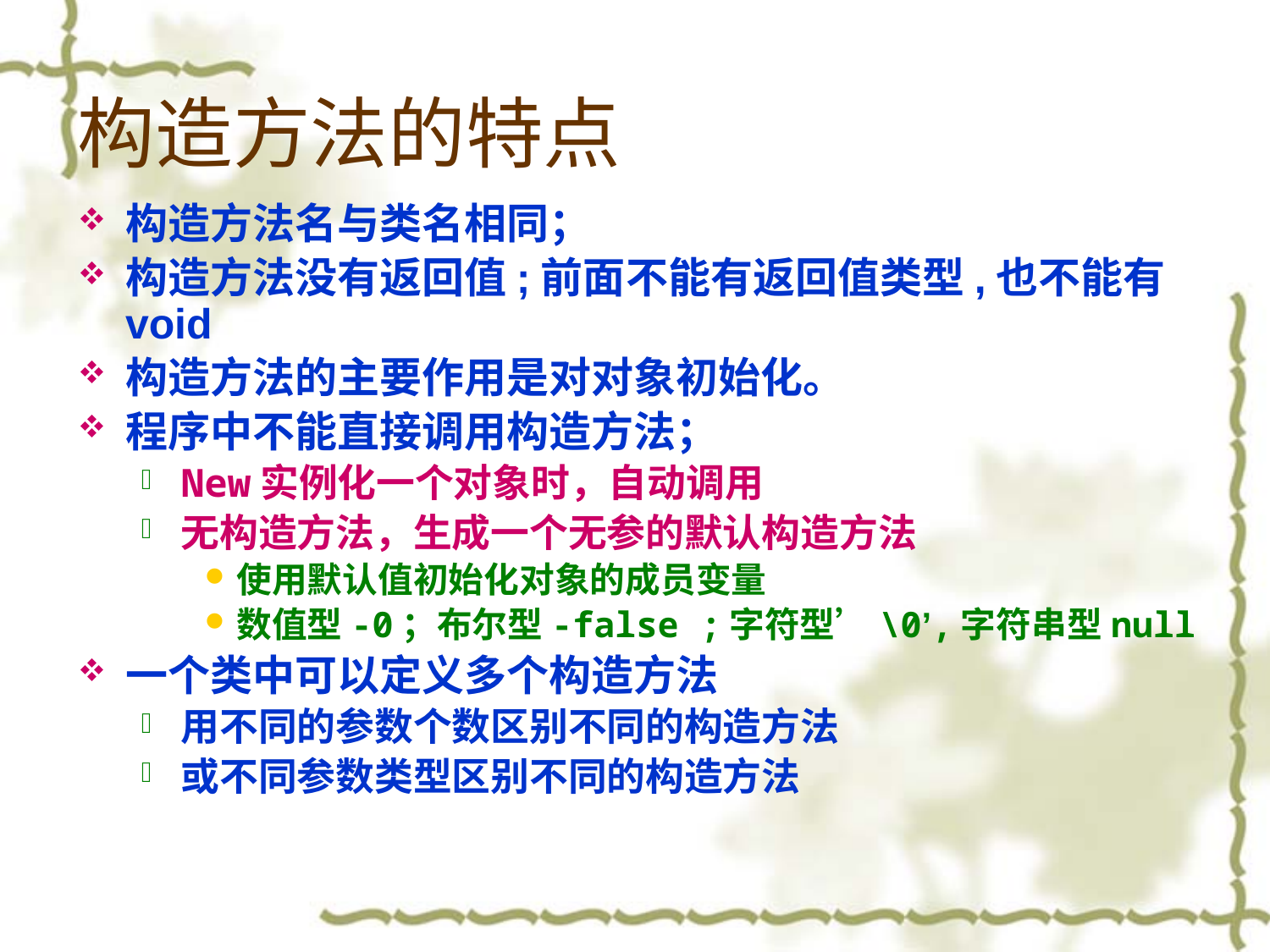

# 构造方法的特点
构造方法名与类名相同；
构造方法没有返回值;前面不能有返回值类型,也不能有void
构造方法的主要作用是对对象初始化。
程序中不能直接调用构造方法；
New实例化一个对象时，自动调用
无构造方法，生成一个无参的默认构造方法
使用默认值初始化对象的成员变量
数值型-0；布尔型-false ;字符型’\0’,字符串型null
一个类中可以定义多个构造方法
用不同的参数个数区别不同的构造方法
或不同参数类型区别不同的构造方法